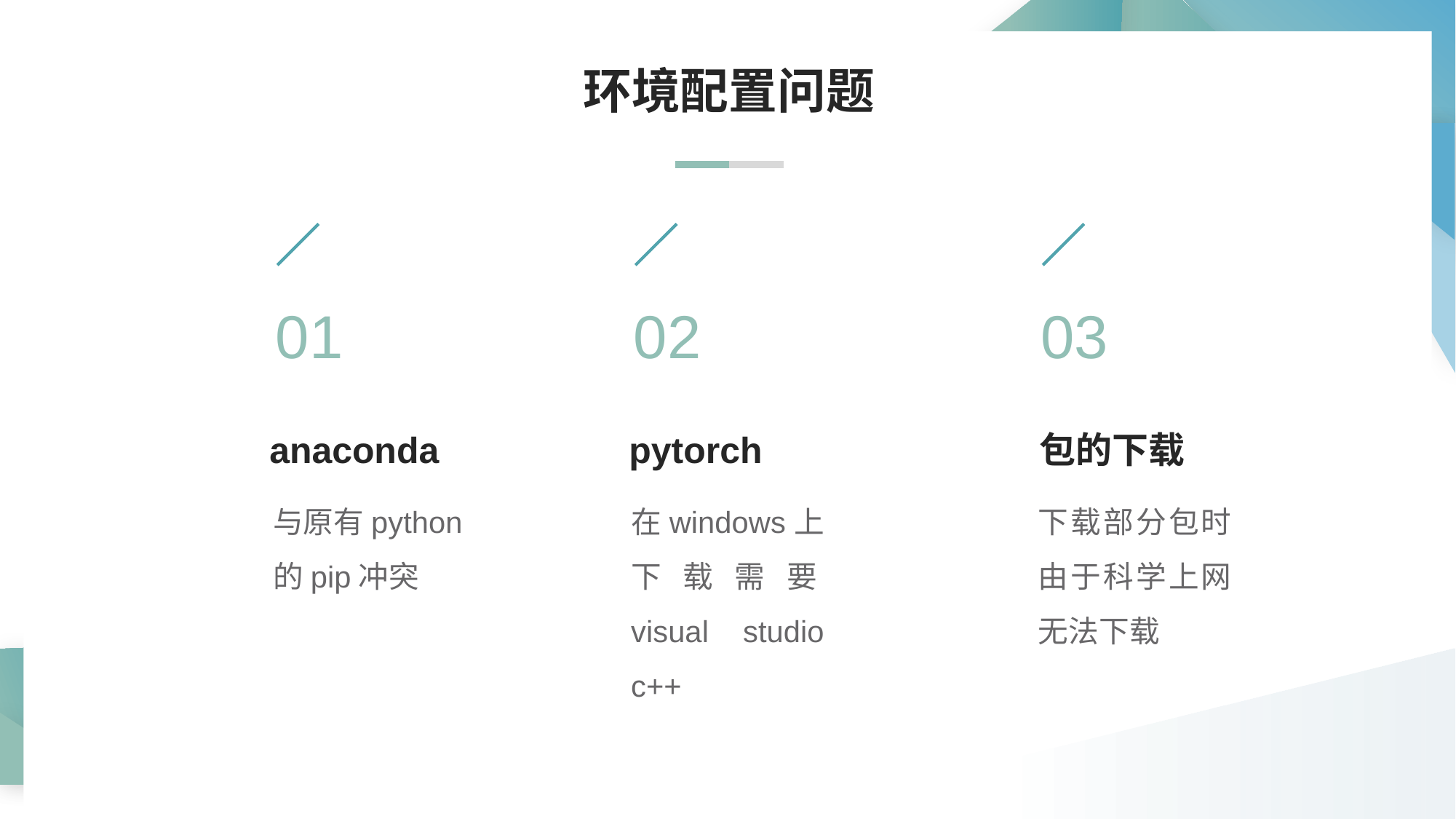

环境配置问题
01
anaconda
与原有python的pip冲突
02
pytorch
在windows上下载需要visual studio c++
03
包的下载
下载部分包时由于科学上网无法下载